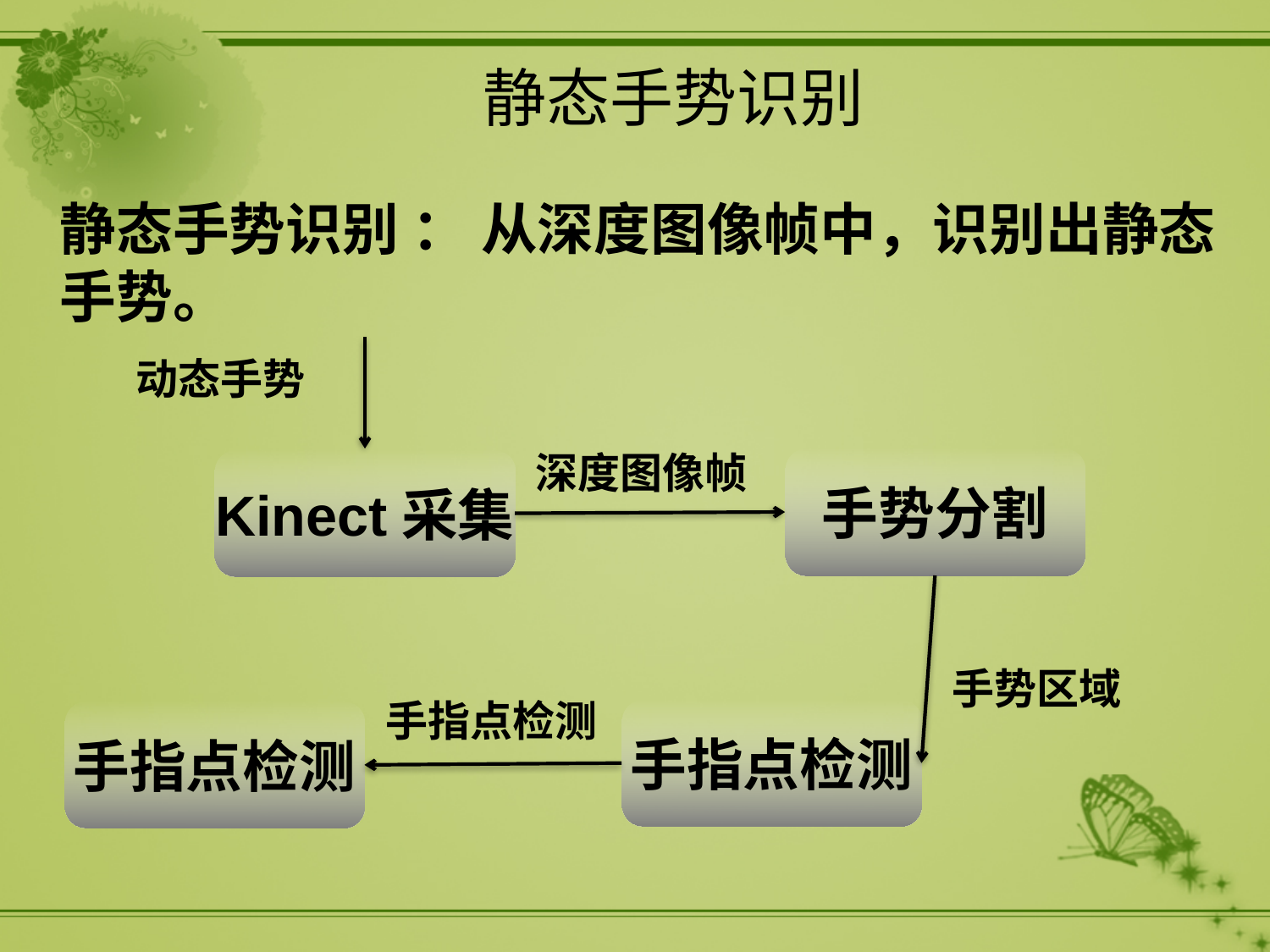

静态手势识别
静态手势识别 ： 从深度图像帧中，识别出静态
手势。
动态手势

深度图像帧

手势分割
Kinect采集

手势区域
手指点检测
手指点检测
手指点检测